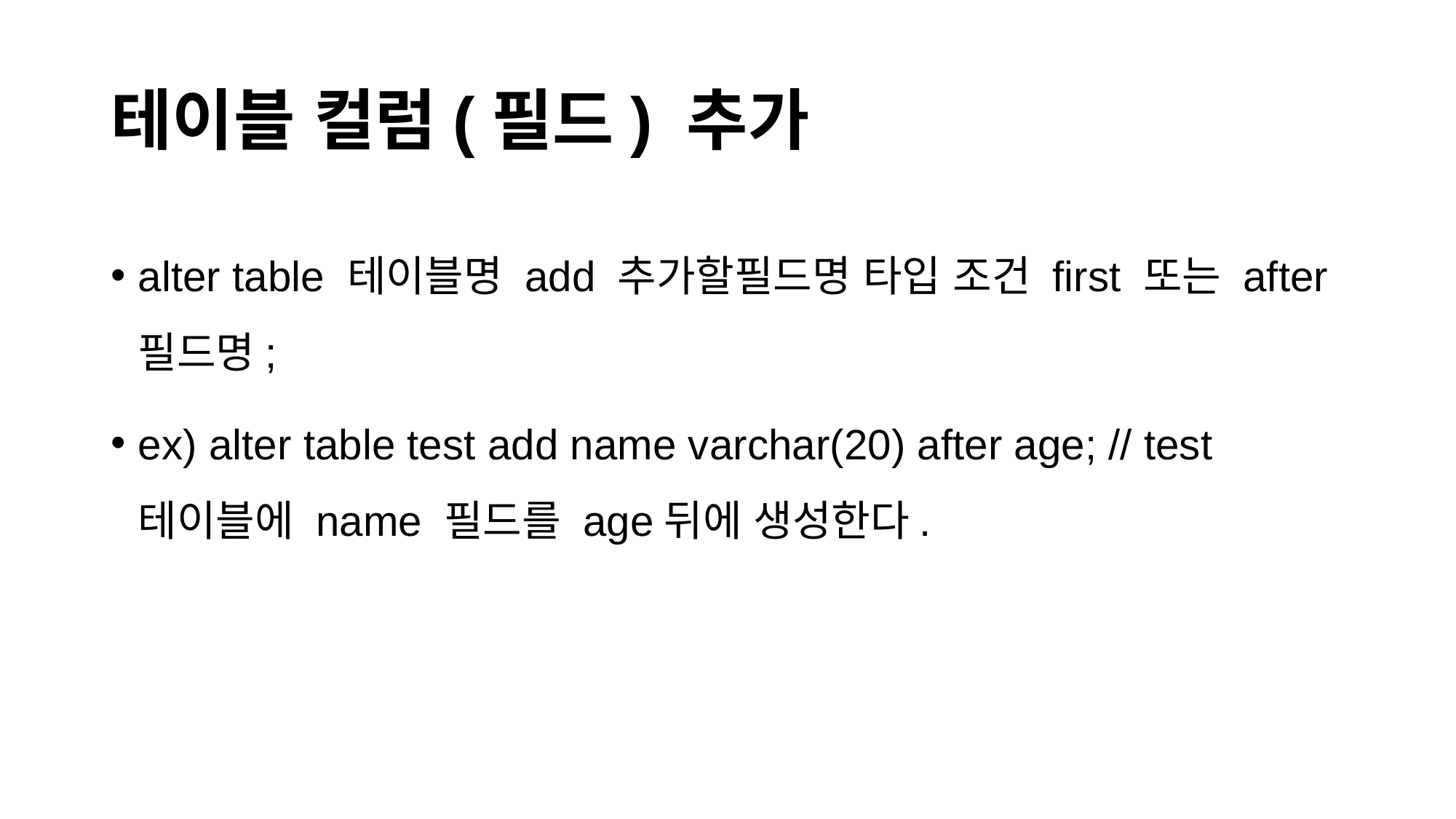

# 테이블 컬럼(필드) 추가
alter table 테이블명 add 추가할필드명 타입 조건 first 또는 after 필드명;
ex) alter table test add name varchar(20) after age; // test 테이블에 name 필드를 age뒤에 생성한다.